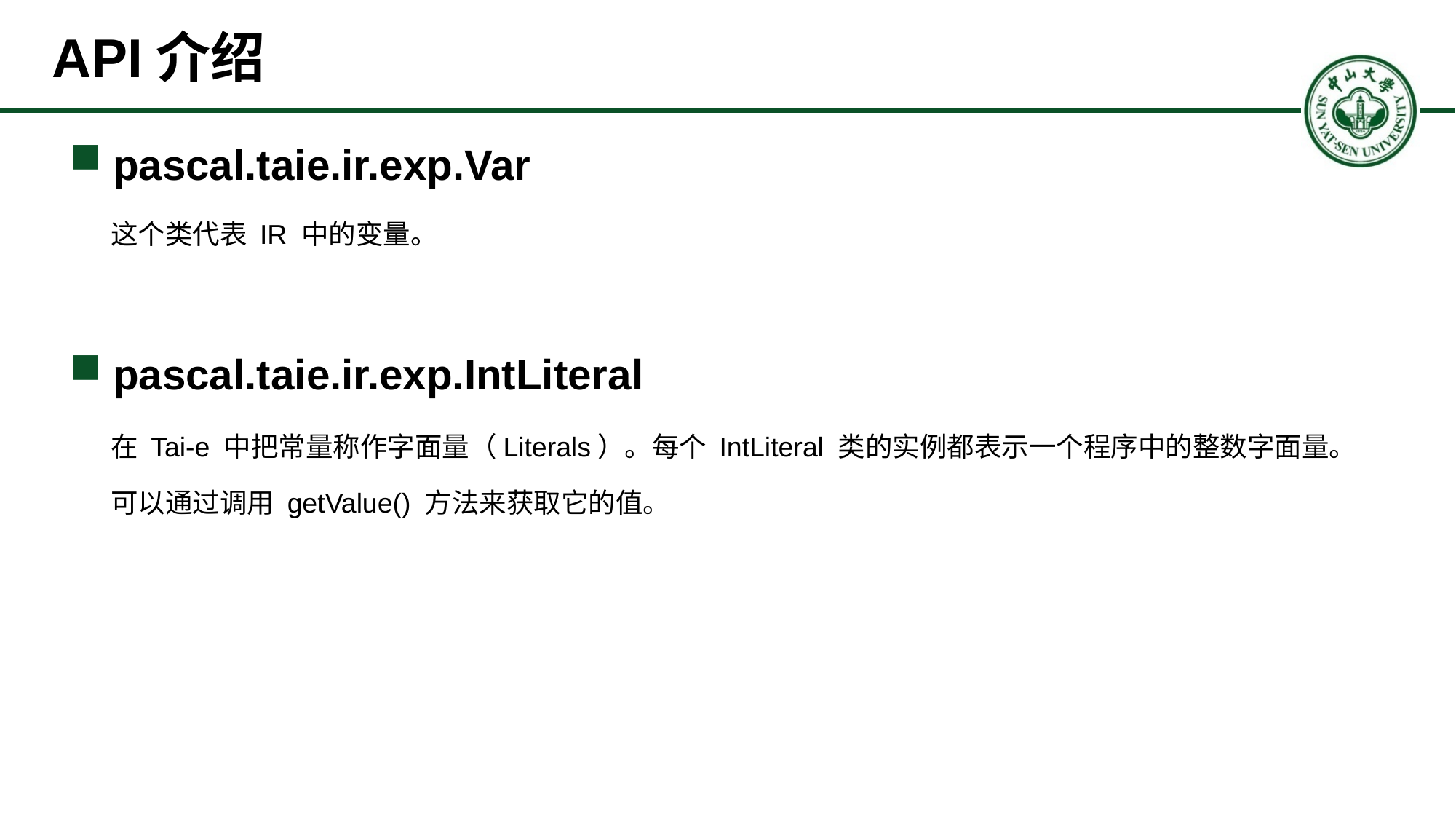

# API介绍
pascal.taie.ir.exp.Var
这个类代表 IR 中的变量。
pascal.taie.ir.exp.IntLiteral
在 Tai-e 中把常量称作字面量（Literals）。每个 IntLiteral 类的实例都表示一个程序中的整数字面量。可以通过调用 getValue() 方法来获取它的值。